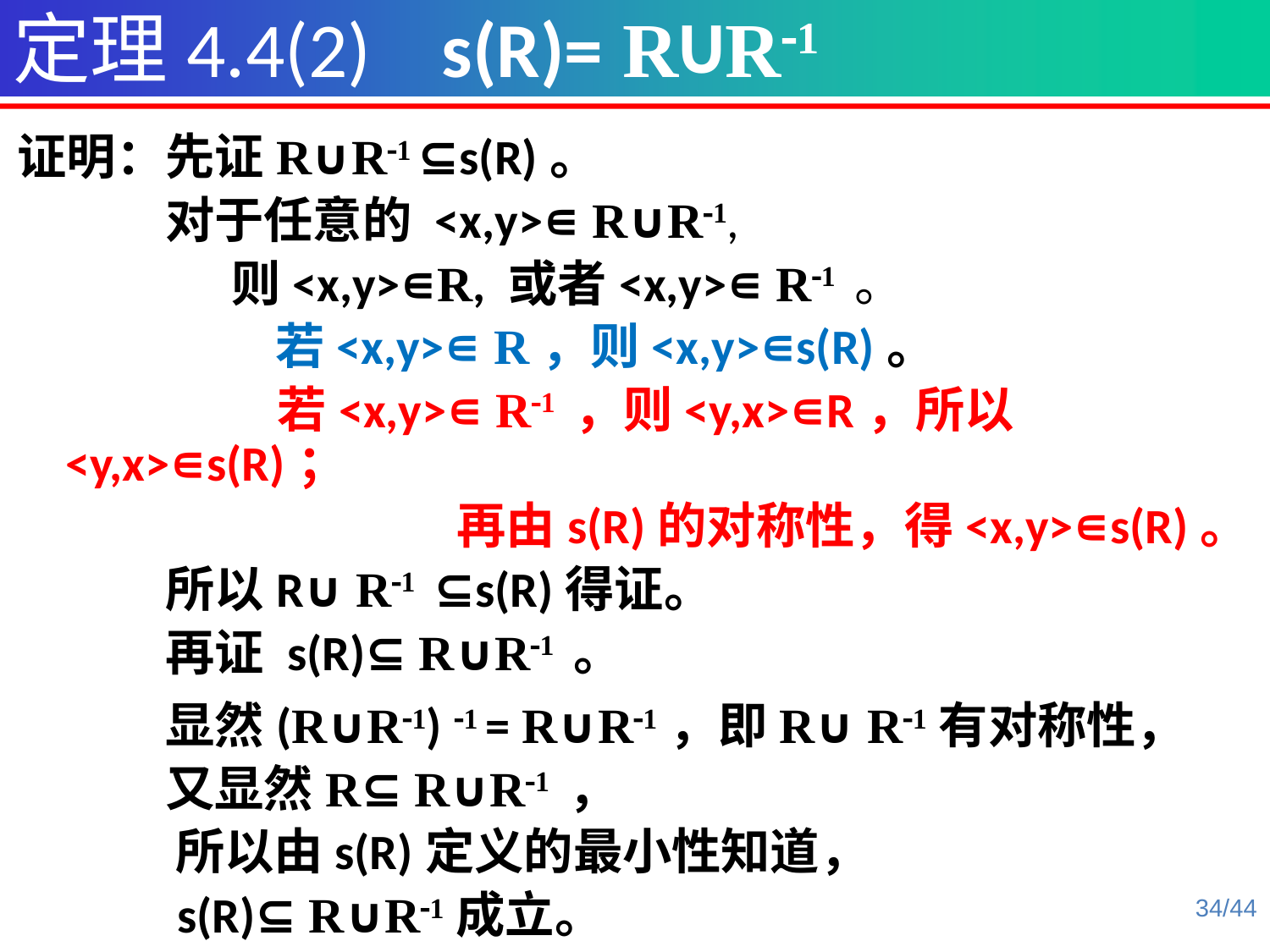

定理4.4(2)    s(R)= R∪R−1
证明：先证R∪R−1 ⊆s(R)。
　　　对于任意的 <x,y>∊ R∪R−1,
                  则<x,y>∊R, 或者<x,y>∊ R−1 。
　　　          若<x,y>∊ R，则<x,y>∊s(R)。
　　　          若<x,y>∊ R−1 ，则<y,x>∊R，所以<y,x>∊s(R)；
　　　                          再由s(R)的对称性，得<x,y>∊s(R)。
　　　所以R∪ R−1  ⊆s(R)得证。
　　　再证 s(R)⊆ R∪R−1 。
　　　显然(R∪R−1) −1 = R∪R−1，即R∪ R−1有对称性，
　　　又显然R⊆ R∪R−1 ，
             所以由s(R)定义的最小性知道，
　　　s(R)⊆ R∪R−1成立。
34/44